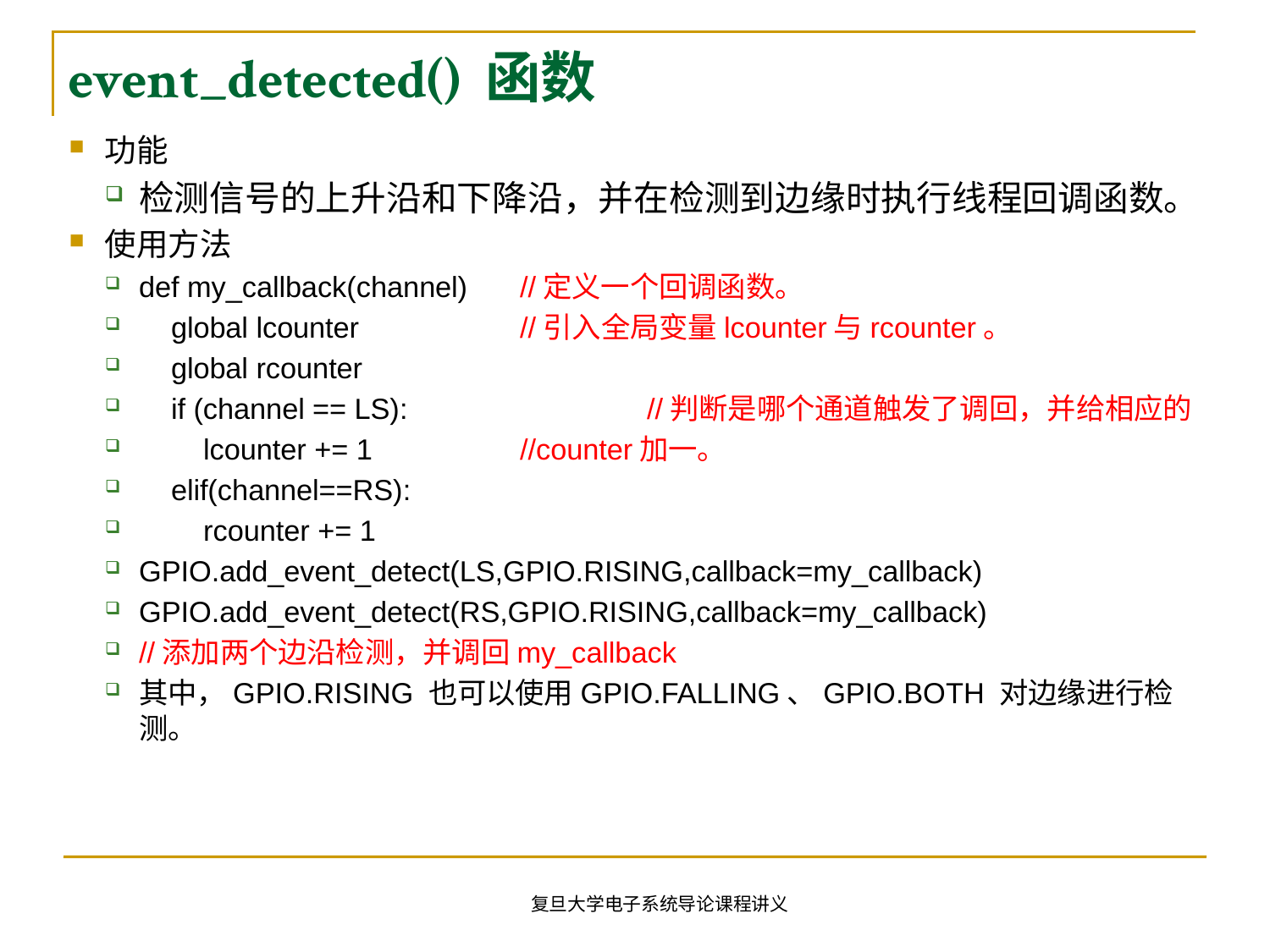

# event_detected() 函数
功能
检测信号的上升沿和下降沿，并在检测到边缘时执行线程回调函数。
使用方法
def my_callback(channel)	//定义一个回调函数。
    global lcounter		//引入全局变量lcounter与rcounter。
    global rcounter
    if (channel == LS):		//判断是哪个通道触发了调回，并给相应的
        lcounter += 1		//counter加一。
    elif(channel==RS):
        rcounter += 1
GPIO.add_event_detect(LS,GPIO.RISING,callback=my_callback)
GPIO.add_event_detect(RS,GPIO.RISING,callback=my_callback)
//添加两个边沿检测，并调回my_callback
其中，GPIO.RISING 也可以使用GPIO.FALLING、GPIO.BOTH 对边缘进行检测。